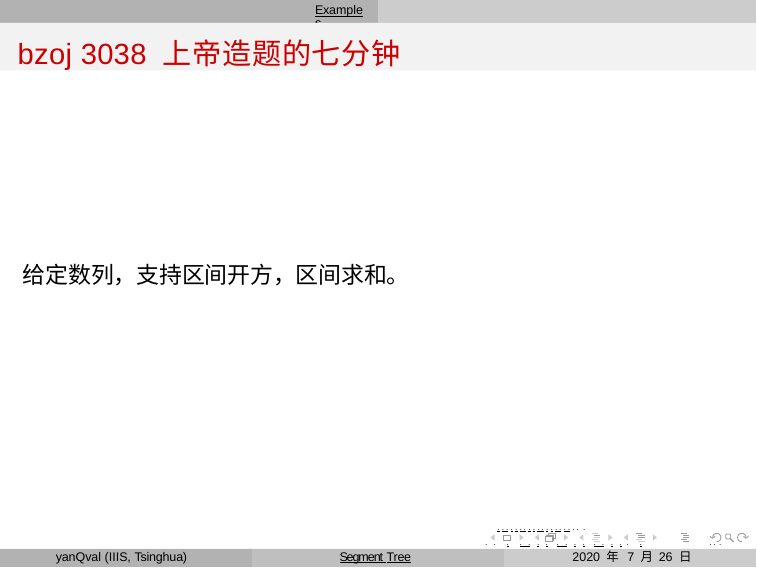

Examples
bzoj 3038 上帝造题的七分钟
给定数列，支持区间开方，区间求和。
. . . . . . . . . . . . . . . . . . . .
.   .     .     .   .   .   .    .   .   .   .    .   .   .   . .     .	. . .
2020 年  7 月 26 日	12 / 29

yanQval (IIIS, Tsinghua)
Segment Tree